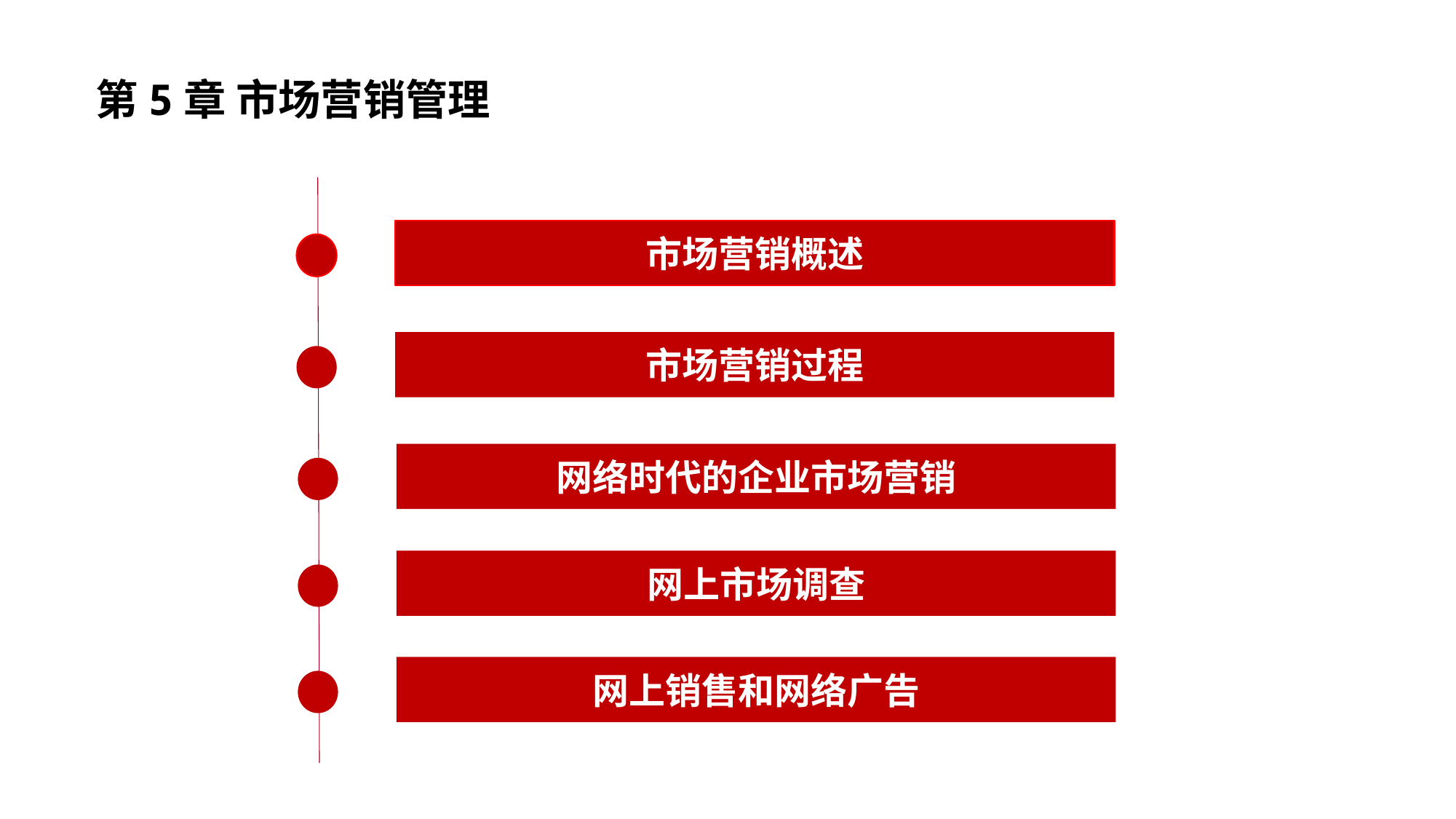

第5章 市场营销管理

市场营销概述

市场营销过程

网络时代的企业市场营销

网上市场调查

网上销售和网络广告